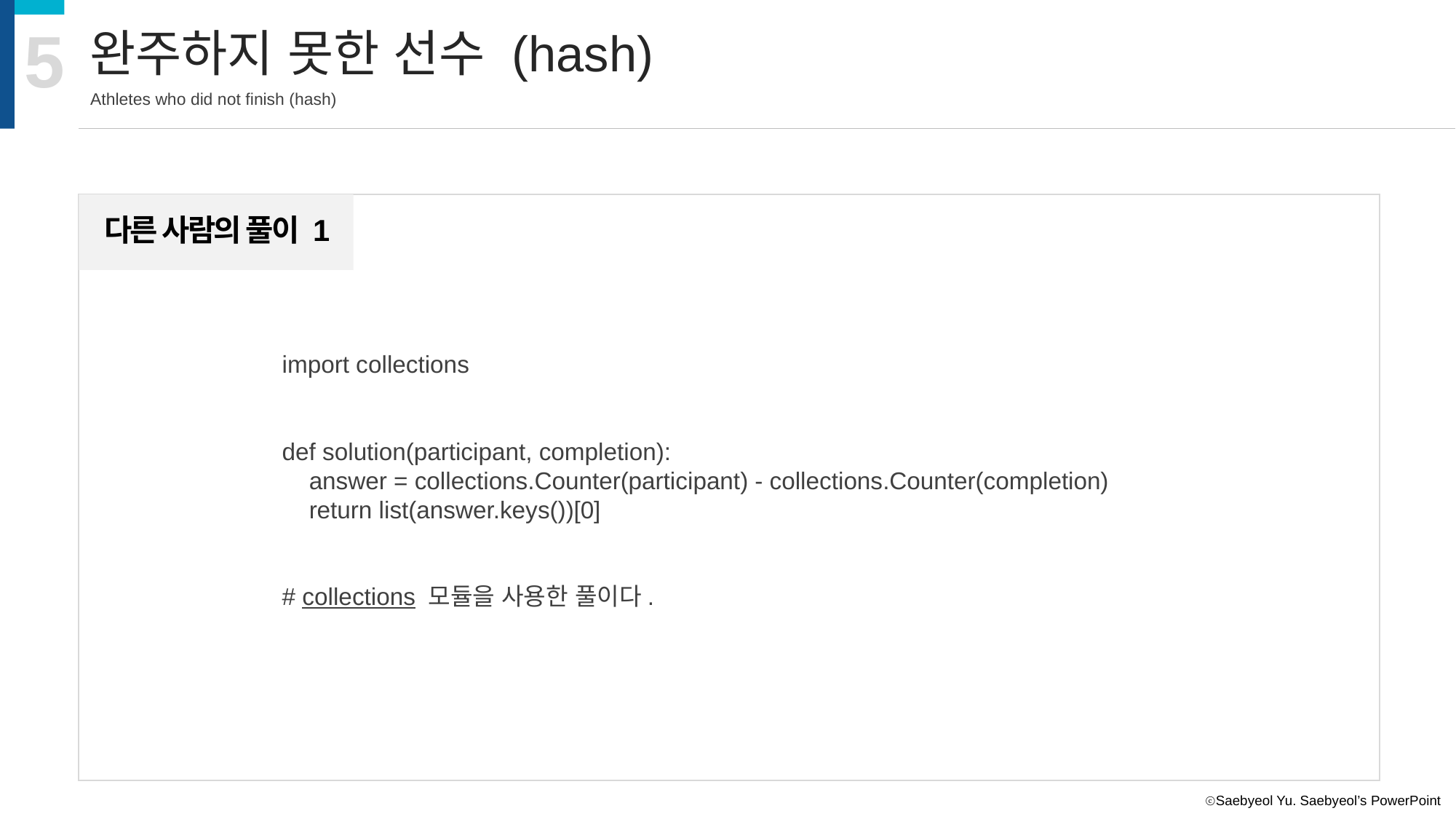

5
완주하지 못한 선수 (hash)
Athletes who did not finish (hash)

다른 사람의 풀이 1
import collections

def solution(participant, completion):
    answer = collections.Counter(participant) - collections.Counter(completion)
    return list(answer.keys())[0]

# collections 모듈을 사용한 풀이다.